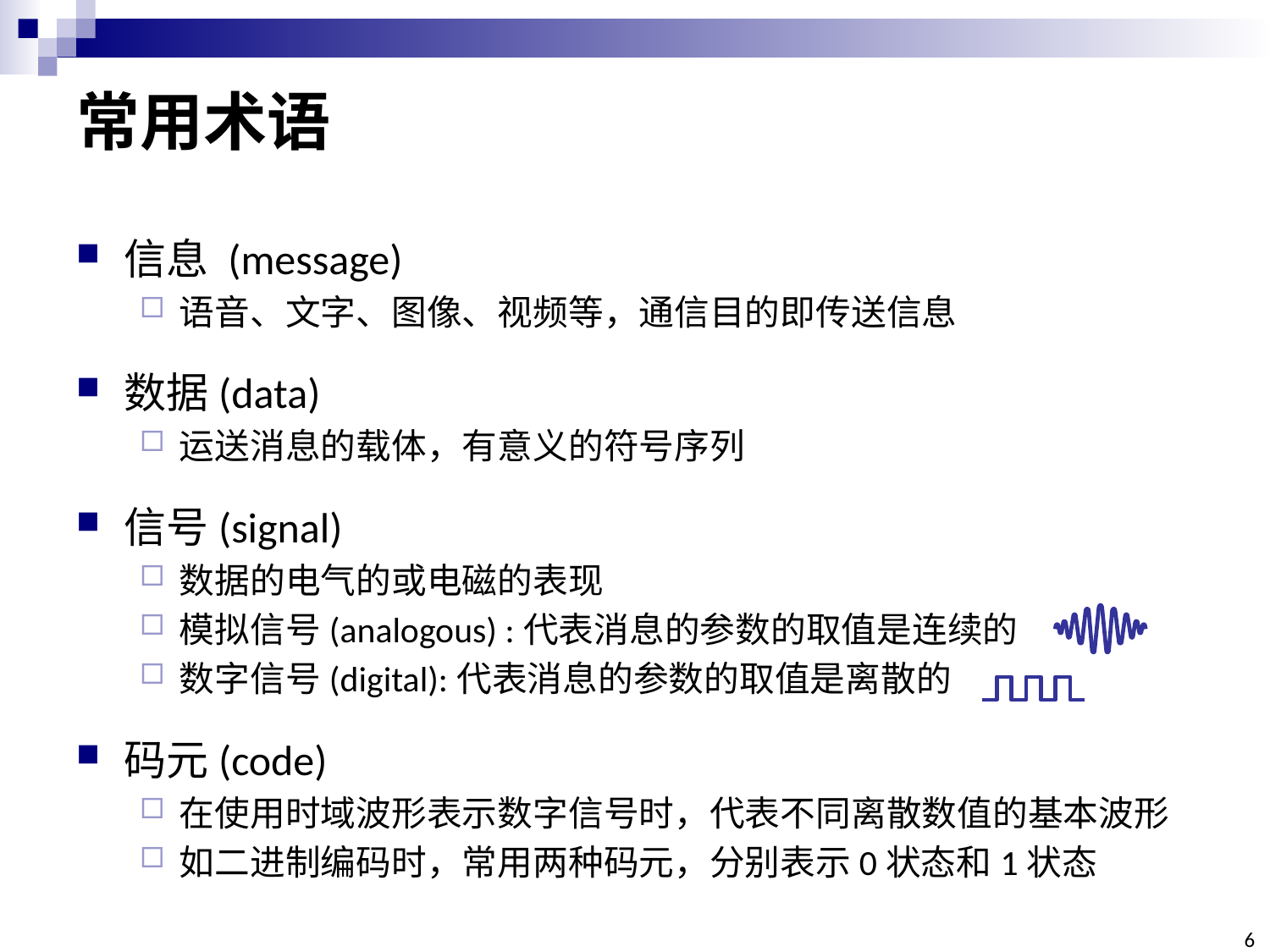

# 常用术语
信息 (message)
语音、文字、图像、视频等，通信目的即传送信息
数据(data)
运送消息的载体，有意义的符号序列
信号(signal)
数据的电气的或电磁的表现
模拟信号(analogous) :代表消息的参数的取值是连续的
数字信号(digital):代表消息的参数的取值是离散的
码元(code)
在使用时域波形表示数字信号时，代表不同离散数值的基本波形
如二进制编码时，常用两种码元，分别表示0状态和1状态

6